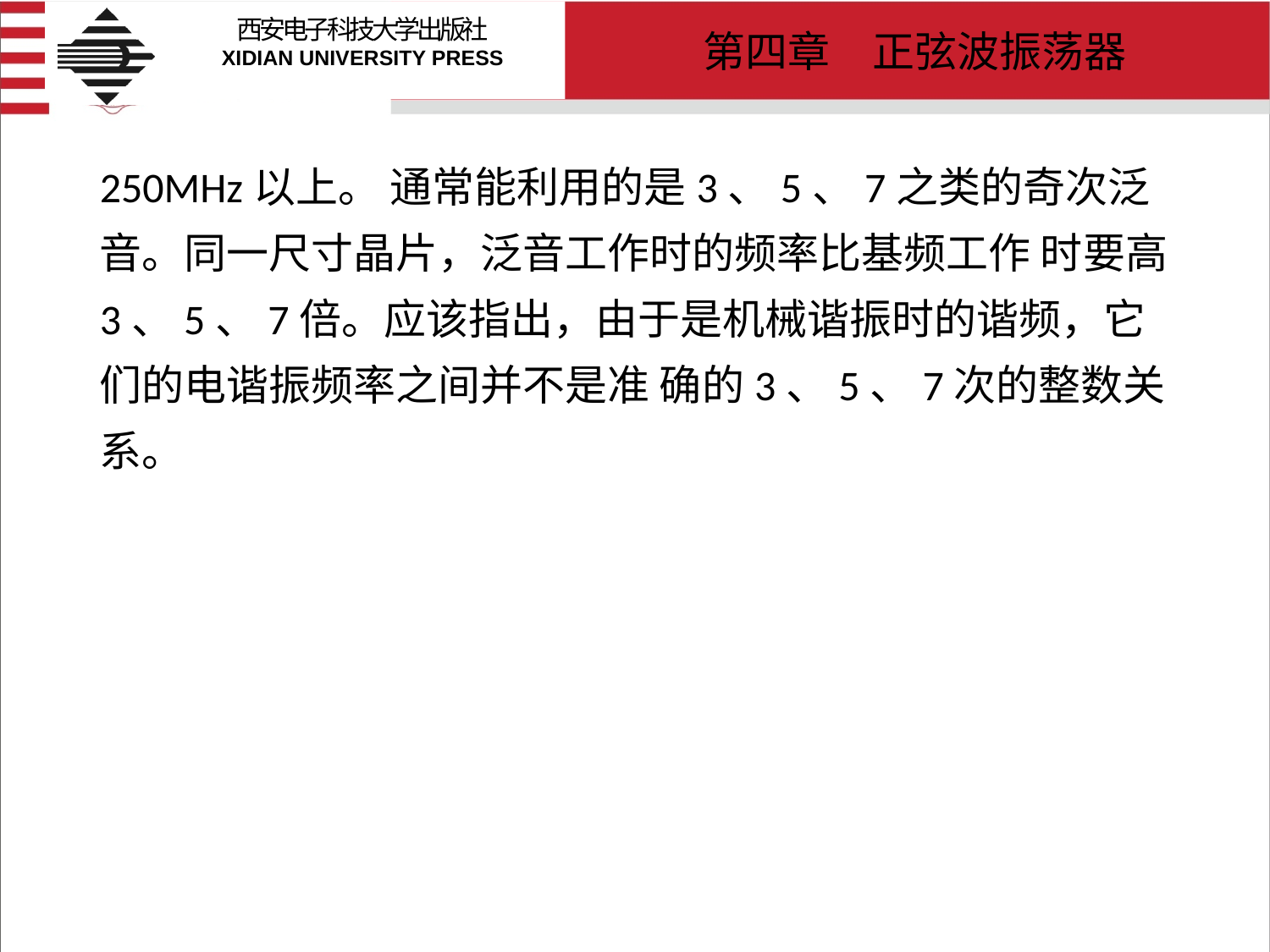

# 250MHz以上。 通常能利用的是3、5、7之类的奇次泛音。同一尺寸晶片，泛音工作时的频率比基频工作 时要高3、5、7倍。应该指出，由于是机械谐振时的谐频，它们的电谐振频率之间并不是准 确的3、5、7次的整数关系。